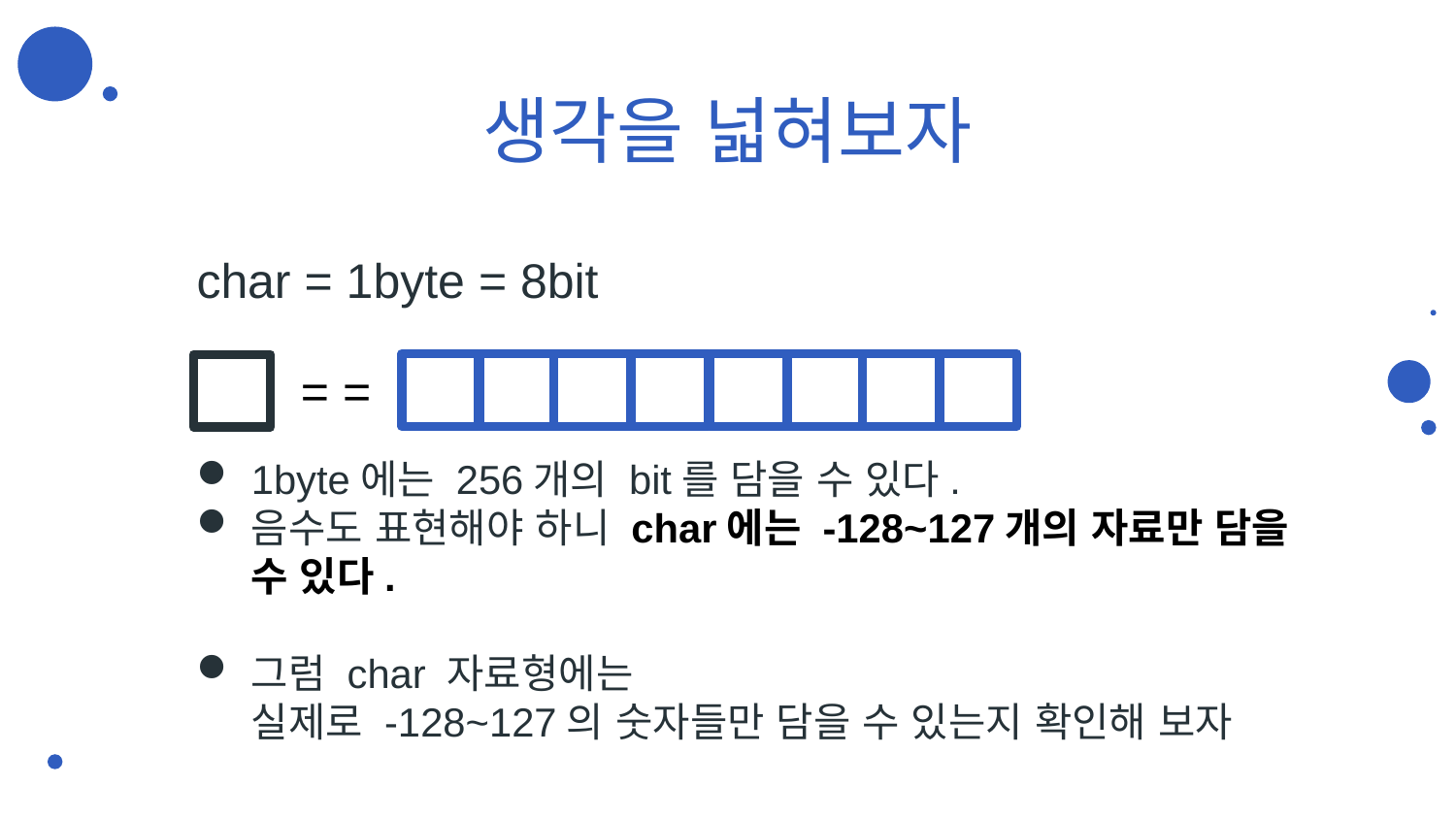

# 생각을 넓혀보자
char = 1byte = 8bit

1byte에는 256개의 bit를 담을 수 있다.
음수도 표현해야 하니 char에는 -128~127개의 자료만 담을 수 있다.

그럼 char 자료형에는
실제로 -128~127의 숫자들만 담을 수 있는지 확인해 보자

= =